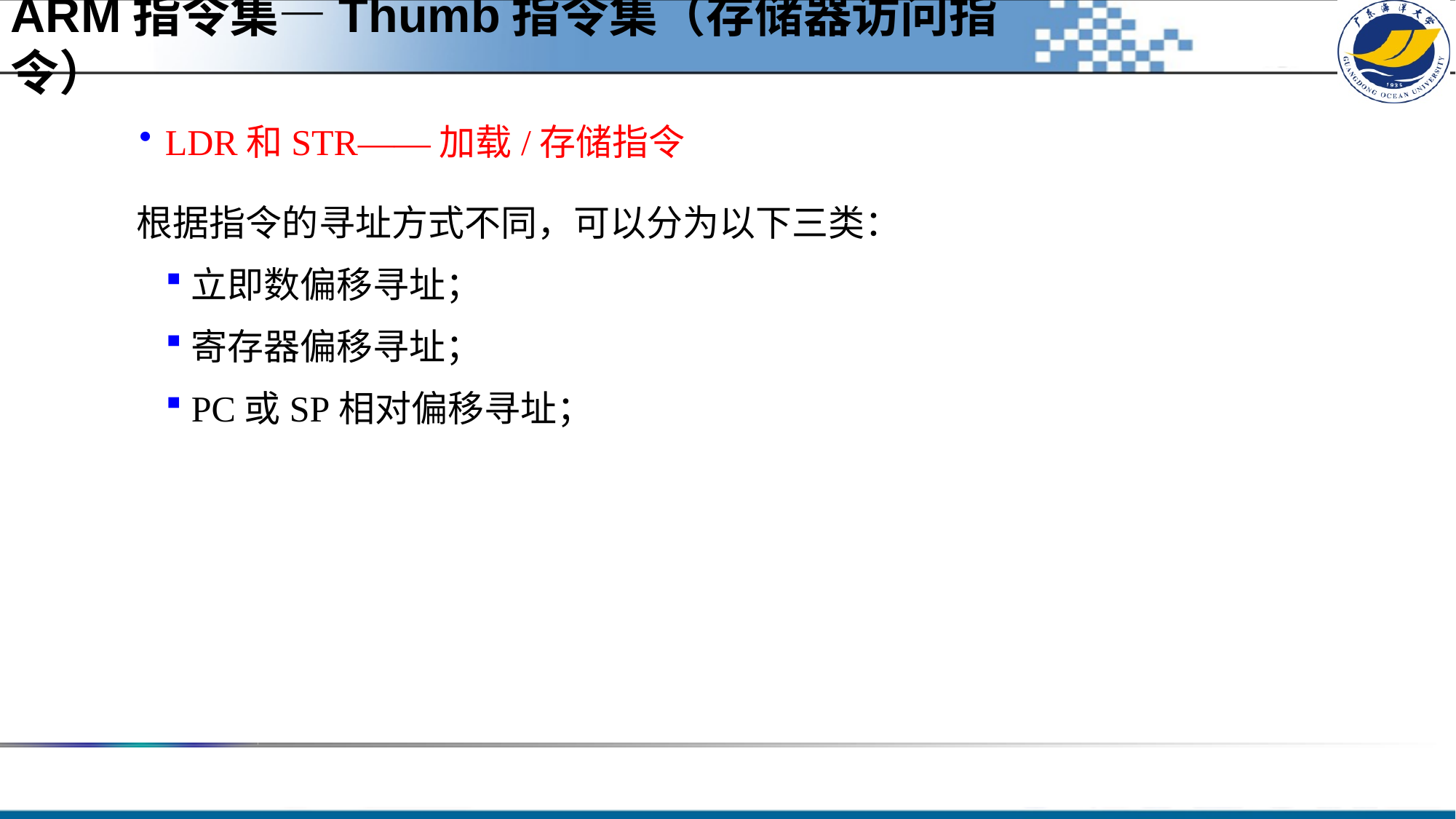

ARM指令集—Thumb指令集（存储器访问指令）
#
LDR和STR——加载/存储指令
根据指令的寻址方式不同，可以分为以下三类：
立即数偏移寻址；
寄存器偏移寻址；
PC或SP相对偏移寻址；